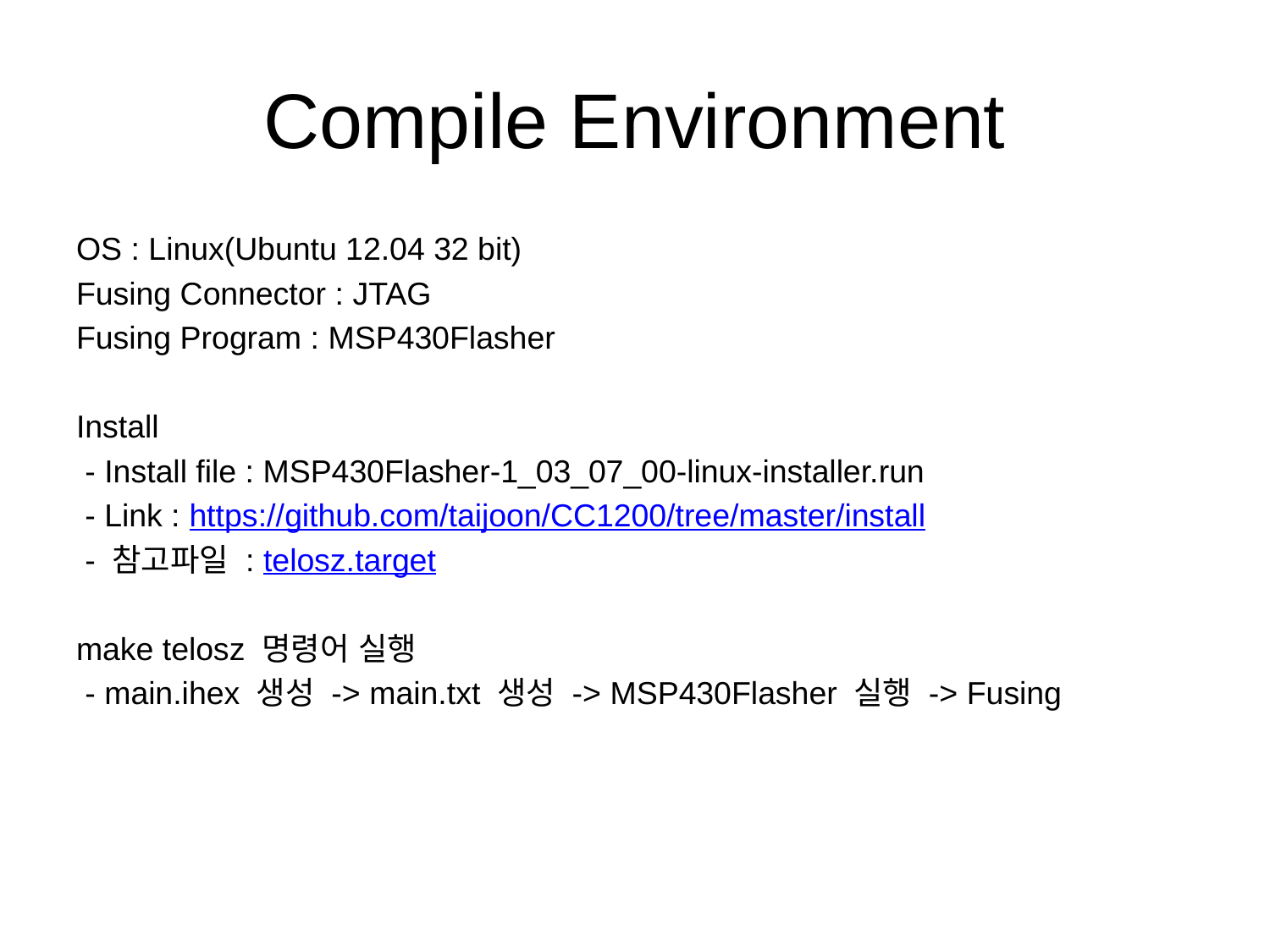

# Compile Environment
OS : Linux(Ubuntu 12.04 32 bit)
Fusing Connector : JTAG
Fusing Program : MSP430Flasher

Install
 - Install file : MSP430Flasher-1_03_07_00-linux-installer.run
 - Link : https://github.com/taijoon/CC1200/tree/master/install
 - 참고파일 : telosz.target

make telosz 명령어 실행
 - main.ihex 생성 -> main.txt 생성 -> MSP430Flasher 실행 -> Fusing